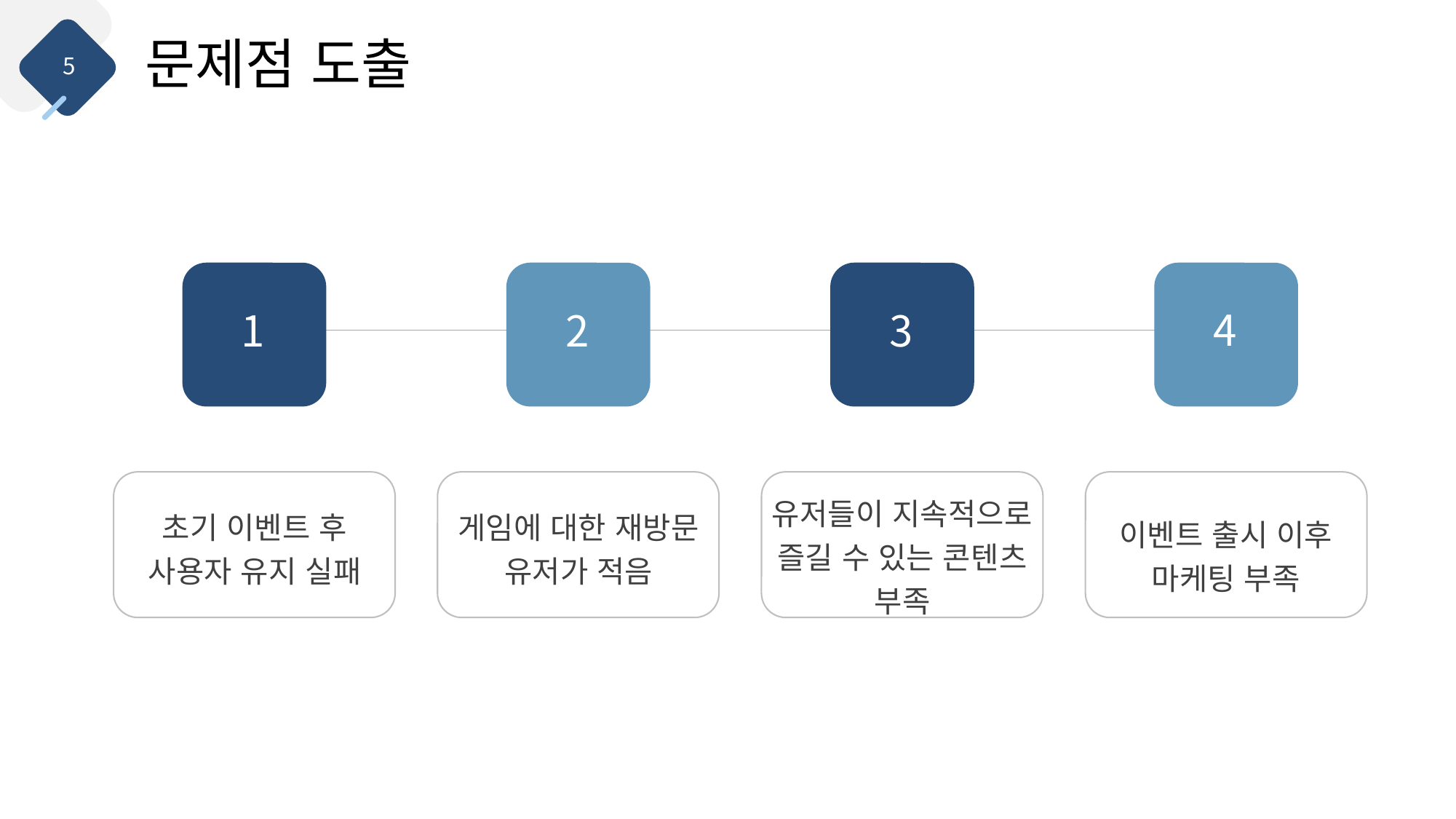

문제점 도출

4
1
2
3

유저들이 지속적으로 즐길 수 있는 콘텐츠 부족
초기 이벤트 후 사용자 유지 실패
게임에 대한 재방문 유저가 적음
이벤트 출시 이후 마케팅 부족